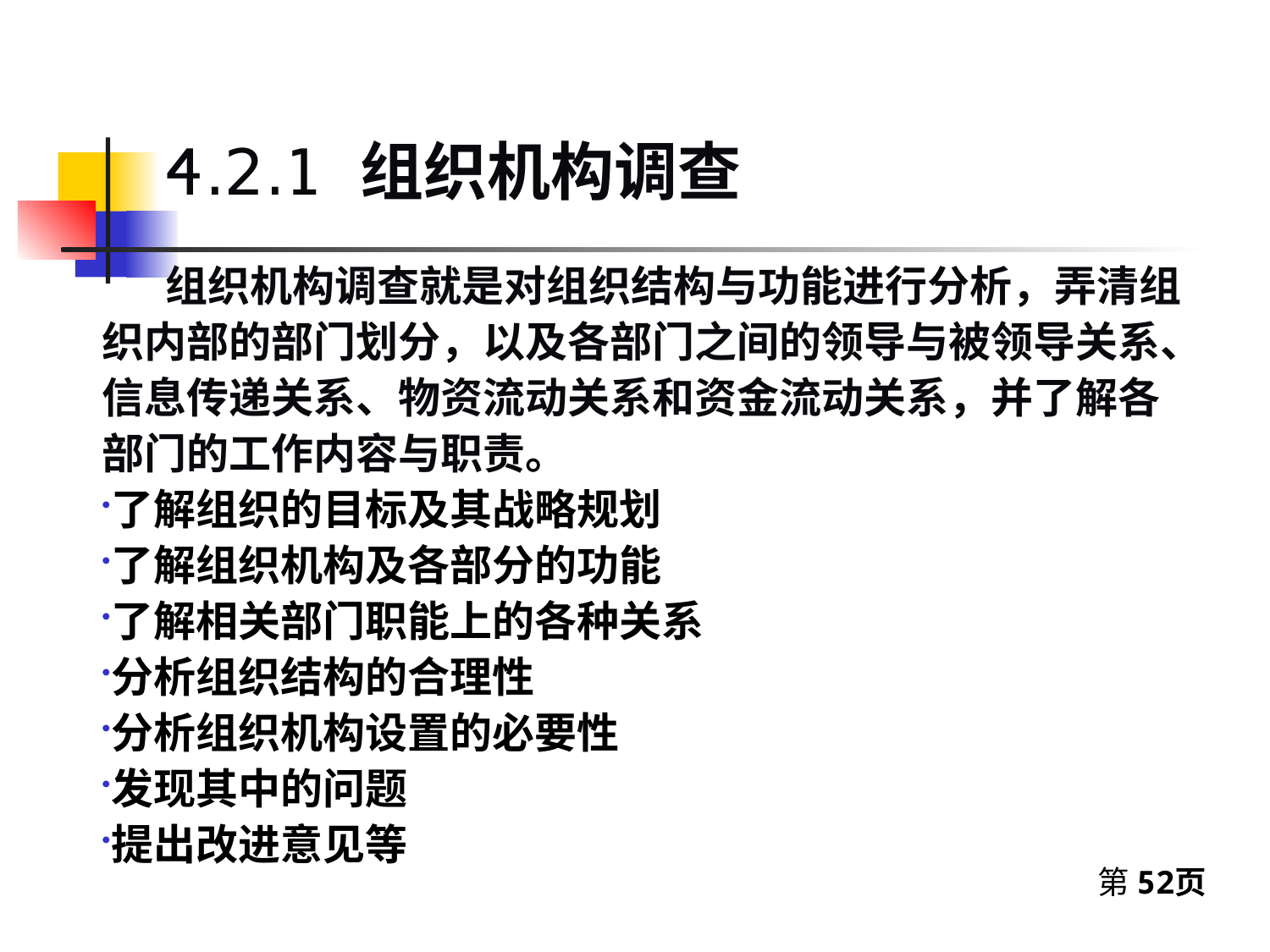

4.2.1 组织机构调查
       组织机构调查就是对组织结构与功能进行分析，弄清组织内部的部门划分，以及各部门之间的领导与被领导关系、信息传递关系、物资流动关系和资金流动关系，并了解各部门的工作内容与职责。
了解组织的目标及其战略规划
了解组织机构及各部分的功能
了解相关部门职能上的各种关系
分析组织结构的合理性
分析组织机构设置的必要性
发现其中的问题
提出改进意见等